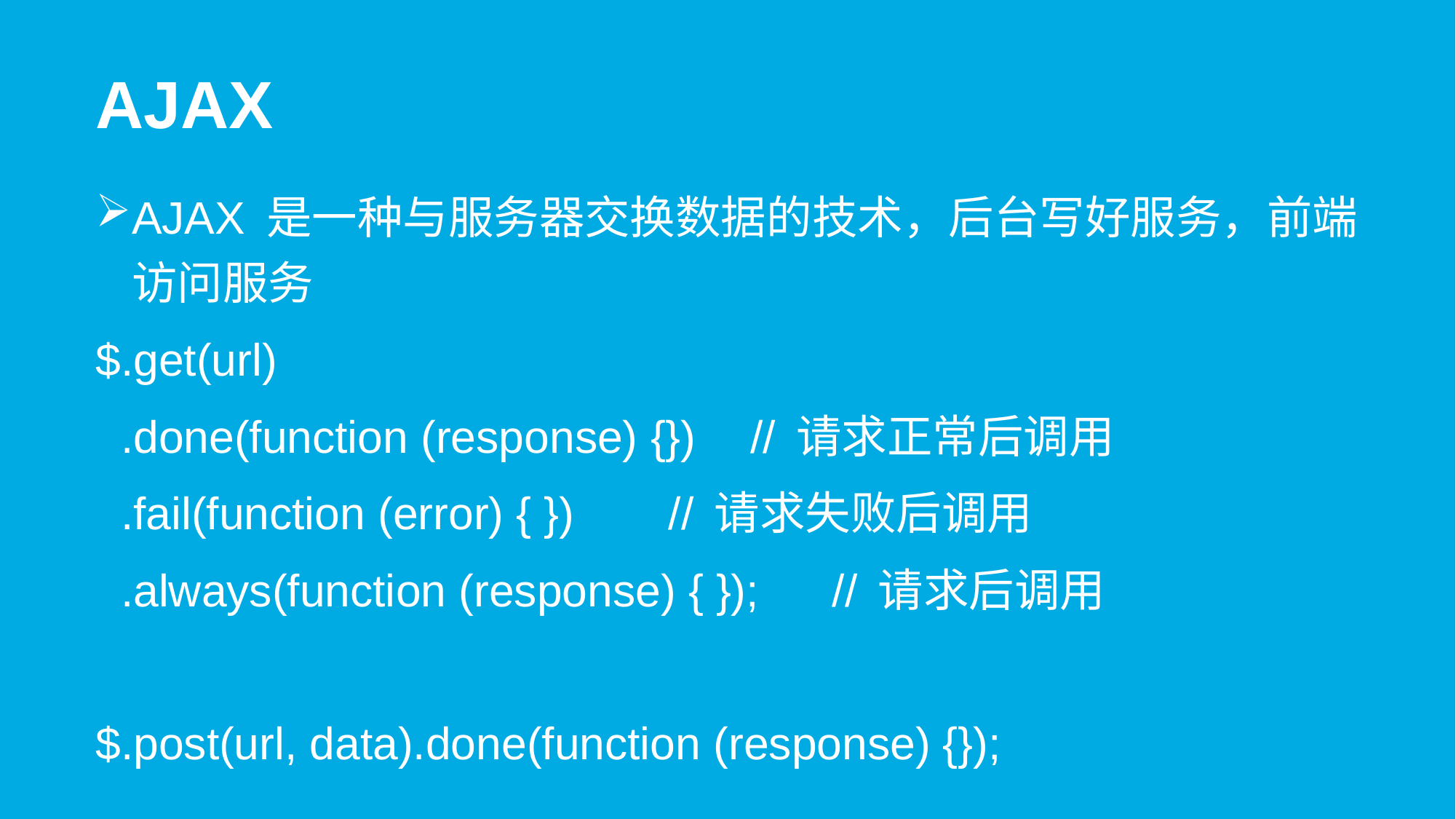

# AJAX
AJAX 是一种与服务器交换数据的技术，后台写好服务，前端访问服务
$.get(url)
  .done(function (response) {}) 	// 请求正常后调用
  .fail(function (error) { }) 	// 请求失败后调用
  .always(function (response) { });	// 请求后调用

$.post(url, data).done(function (response) {});